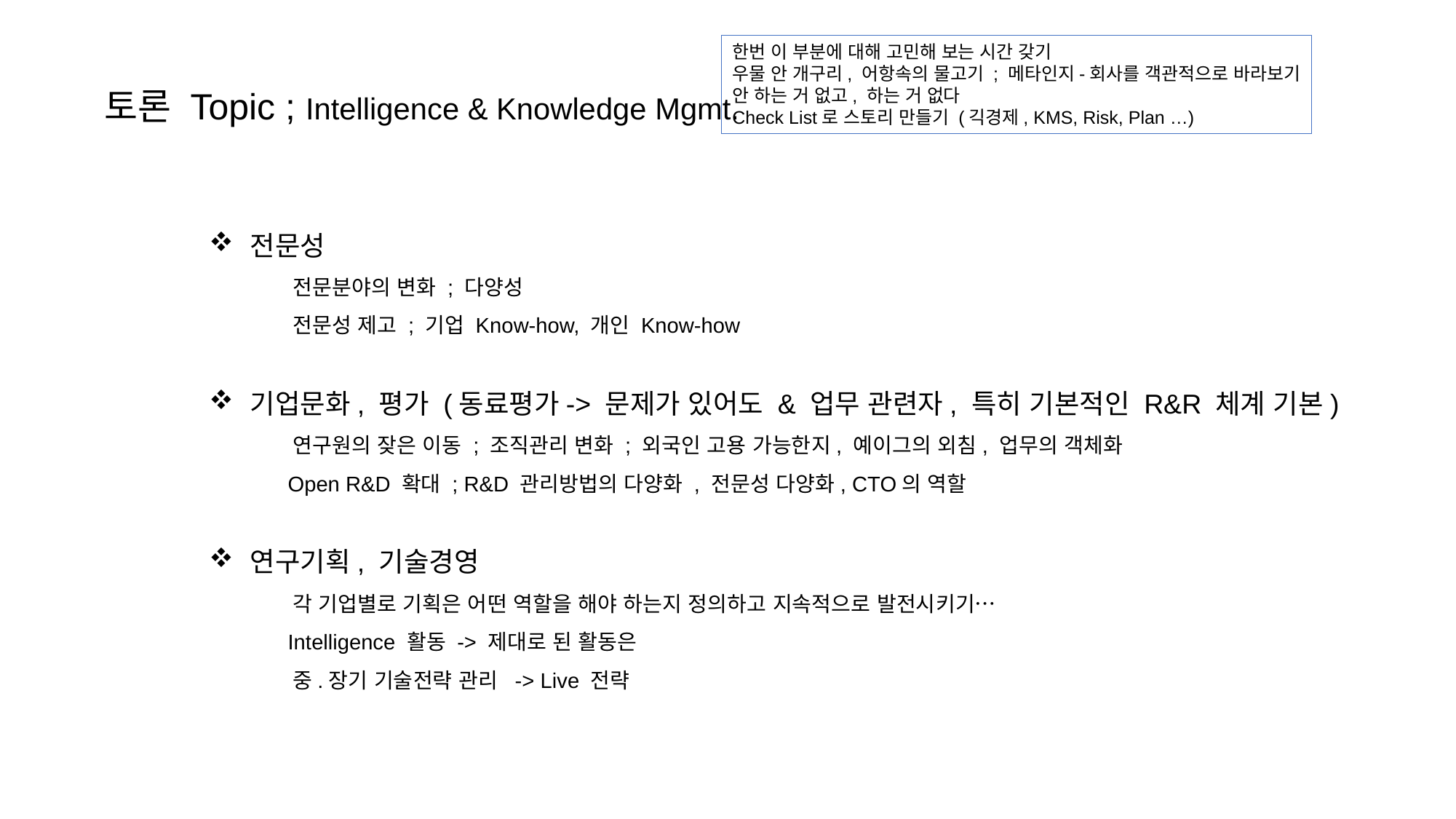

한번 이 부분에 대해 고민해 보는 시간 갖기
우물 안 개구리, 어항속의 물고기 ; 메타인지-회사를 객관적으로 바라보기
안 하는 거 없고, 하는 거 없다
Check List로 스토리 만들기 (긱경제, KMS, Risk, Plan …)
토론 Topic ; Intelligence & Knowledge Mgmt.
전문성
    전문분야의 변화 ; 다양성
    전문성 제고 ; 기업 Know-how, 개인 Know-how
기업문화, 평가 (동료평가-> 문제가 있어도 & 업무 관련자, 특히 기본적인 R&R 체계 기본)
    연구원의 잦은 이동 ; 조직관리 변화 ; 외국인 고용 가능한지, 예이그의 외침, 업무의 객체화
    Open R&D 확대 ; R&D 관리방법의 다양화 , 전문성 다양화, CTO의 역할
연구기획, 기술경영
    각 기업별로 기획은 어떤 역할을 해야 하는지 정의하고 지속적으로 발전시키기…
    Intelligence 활동 -> 제대로 된 활동은
    중.장기 기술전략 관리  -> Live 전략